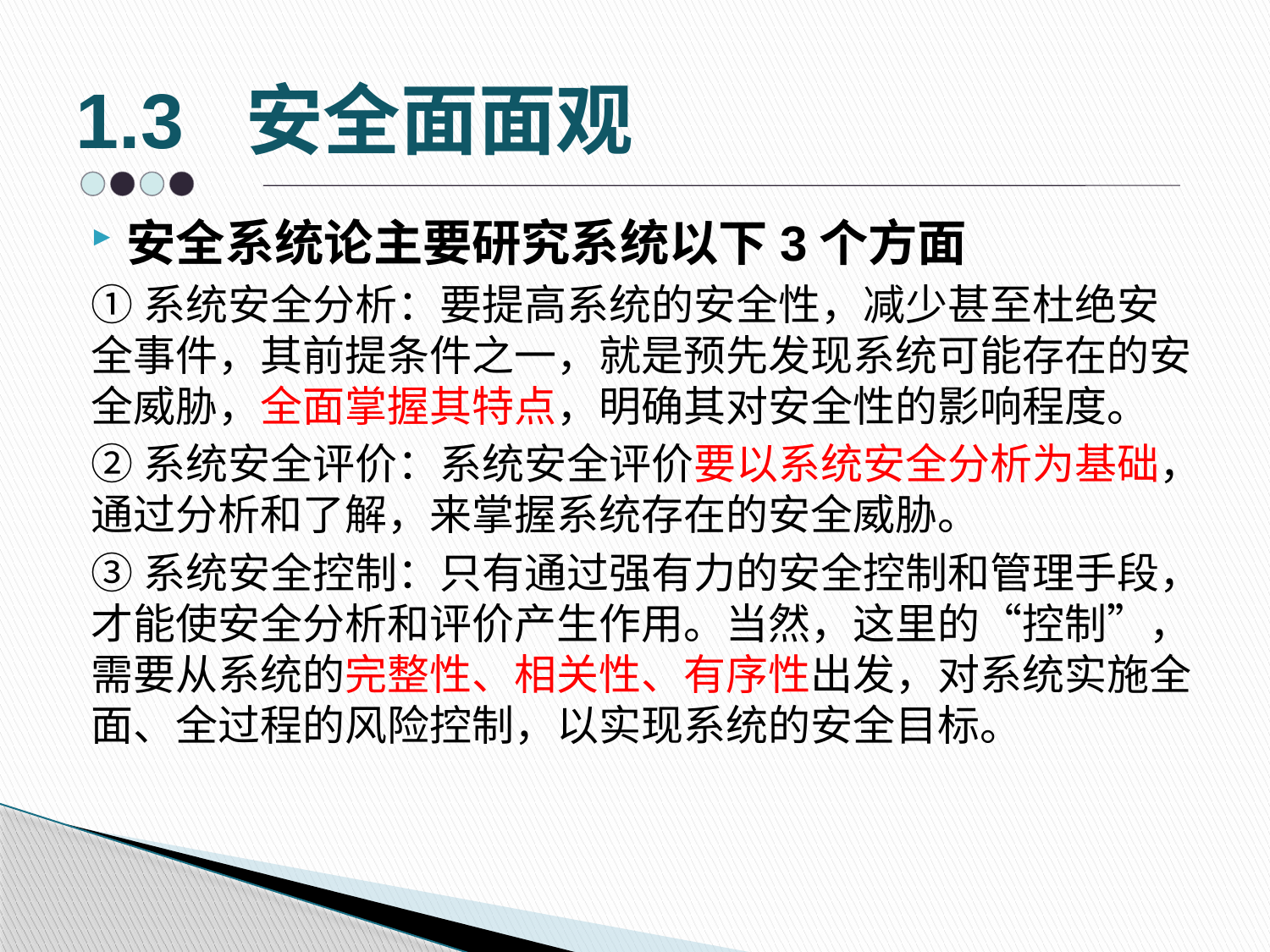

# 1.3  安全面面观

安全系统论主要研究系统以下3个方面
①系统安全分析：要提高系统的安全性，减少甚至杜绝安全事件，其前提条件之一，就是预先发现系统可能存在的安全威胁，全面掌握其特点，明确其对安全性的影响程度。
②系统安全评价：系统安全评价要以系统安全分析为基础，通过分析和了解，来掌握系统存在的安全威胁。
③系统安全控制：只有通过强有力的安全控制和管理手段，才能使安全分析和评价产生作用。当然，这里的“控制”，需要从系统的完整性、相关性、有序性出发，对系统实施全面、全过程的风险控制，以实现系统的安全目标。